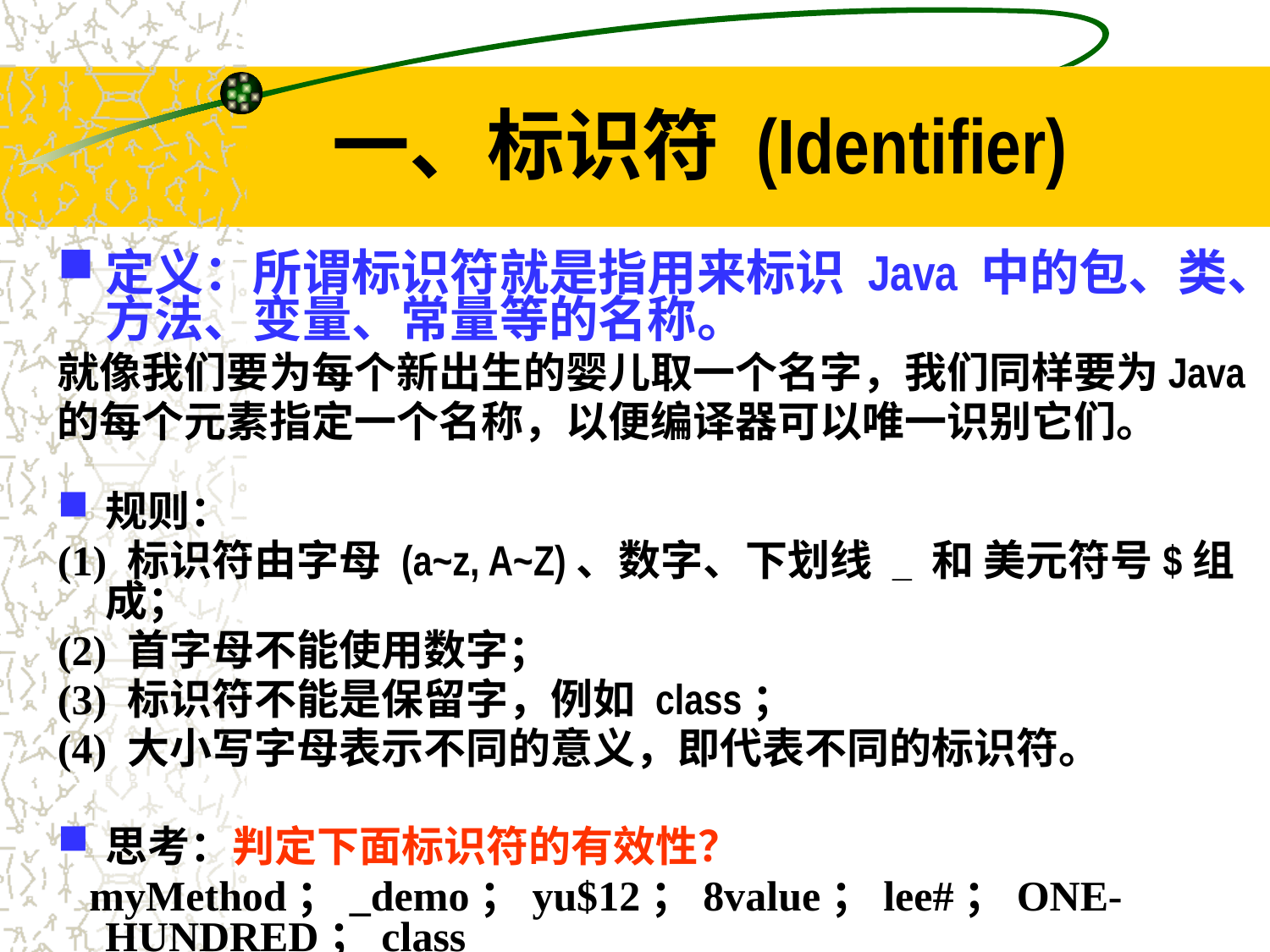

# 一、标识符 (Identifier)
定义：所谓标识符就是指用来标识 Java 中的包、类、方法、变量、常量等的名称。
就像我们要为每个新出生的婴儿取一个名字，我们同样要为Java
的每个元素指定一个名称，以便编译器可以唯一识别它们。

规则：
(1) 标识符由字母 (a~z, A~Z)、数字、下划线 _ 和 美元符号$组成；
(2) 首字母不能使用数字；
(3) 标识符不能是保留字，例如 class；
(4) 大小写字母表示不同的意义，即代表不同的标识符。

思考：判定下面标识符的有效性？
   myMethod；_demo；yu$12；8value；lee#；ONE-HUNDRED；class
3